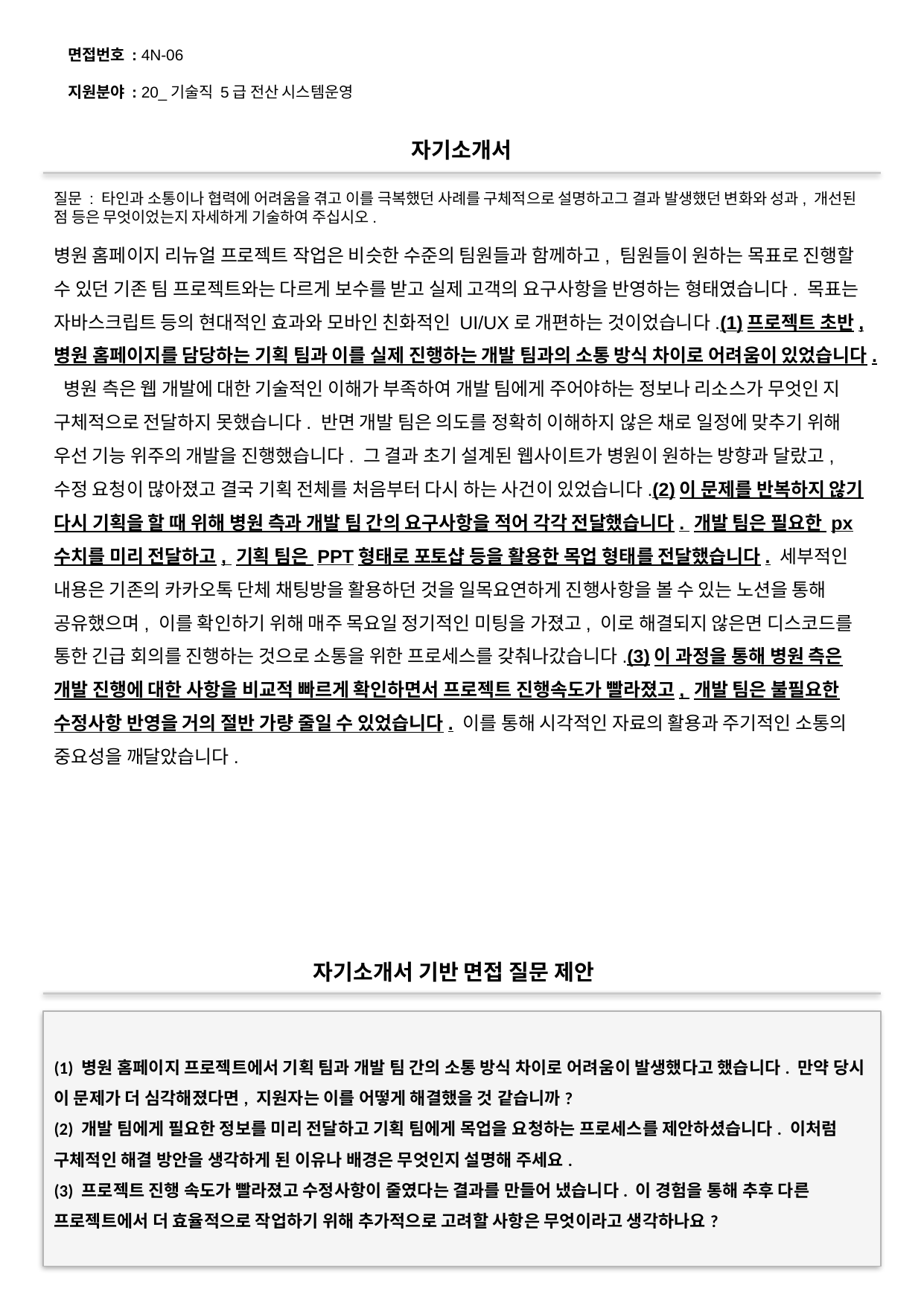

면접번호 : 4N-06

지원분야 : 20_기술직 5급 전산 시스템운영
#

자기소개서

질문 : 타인과 소통이나 협력에 어려움을 겪고 이를 극복했던 사례를 구체적으로 설명하고그 결과 발생했던 변화와 성과, 개선된 점 등은 무엇이었는지 자세하게 기술하여 주십시오.

병원 홈페이지 리뉴얼 프로젝트 작업은 비슷한 수준의 팀원들과 함께하고, 팀원들이 원하는 목표로 진행할 수 있던 기존 팀 프로젝트와는 다르게 보수를 받고 실제 고객의 요구사항을 반영하는 형태였습니다. 목표는 자바스크립트 등의 현대적인 효과와 모바인 친화적인 UI/UX로 개편하는 것이었습니다.(1)프로젝트 초반, 병원 홈페이지를 담당하는 기획 팀과 이를 실제 진행하는 개발 팀과의 소통 방식 차이로 어려움이 있었습니다. 병원 측은 웹 개발에 대한 기술적인 이해가 부족하여 개발 팀에게 주어야하는 정보나 리소스가 무엇인 지 구체적으로 전달하지 못했습니다. 반면 개발 팀은 의도를 정확히 이해하지 않은 채로 일정에 맞추기 위해 우선 기능 위주의 개발을 진행했습니다. 그 결과 초기 설계된 웹사이트가 병원이 원하는 방향과 달랐고, 수정 요청이 많아졌고 결국 기획 전체를 처음부터 다시 하는 사건이 있었습니다.(2)이 문제를 반복하지 않기 다시 기획을 할 때 위해 병원 측과 개발 팀 간의 요구사항을 적어 각각 전달했습니다. 개발 팀은 필요한 px수치를 미리 전달하고, 기획 팀은 PPT형태로 포토샵 등을 활용한 목업 형태를 전달했습니다. 세부적인 내용은 기존의 카카오톡 단체 채팅방을 활용하던 것을 일목요연하게 진행사항을 볼 수 있는 노션을 통해 공유했으며, 이를 확인하기 위해 매주 목요일 정기적인 미팅을 가졌고, 이로 해결되지 않은면 디스코드를 통한 긴급 회의를 진행하는 것으로 소통을 위한 프로세스를 갖춰나갔습니다.(3)이 과정을 통해 병원 측은 개발 진행에 대한 사항을 비교적 빠르게 확인하면서 프로젝트 진행속도가 빨라졌고, 개발 팀은 불필요한 수정사항 반영을 거의 절반 가량 줄일 수 있었습니다. 이를 통해 시각적인 자료의 활용과 주기적인 소통의 중요성을 깨달았습니다.

자기소개서 기반 면접 질문 제안

(1) 병원 홈페이지 프로젝트에서 기획 팀과 개발 팀 간의 소통 방식 차이로 어려움이 발생했다고 했습니다. 만약 당시 이 문제가 더 심각해졌다면, 지원자는 이를 어떻게 해결했을 것 같습니까?
(2) 개발 팀에게 필요한 정보를 미리 전달하고 기획 팀에게 목업을 요청하는 프로세스를 제안하셨습니다. 이처럼 구체적인 해결 방안을 생각하게 된 이유나 배경은 무엇인지 설명해 주세요.
(3) 프로젝트 진행 속도가 빨라졌고 수정사항이 줄였다는 결과를 만들어 냈습니다. 이 경험을 통해 추후 다른 프로젝트에서 더 효율적으로 작업하기 위해 추가적으로 고려할 사항은 무엇이라고 생각하나요?